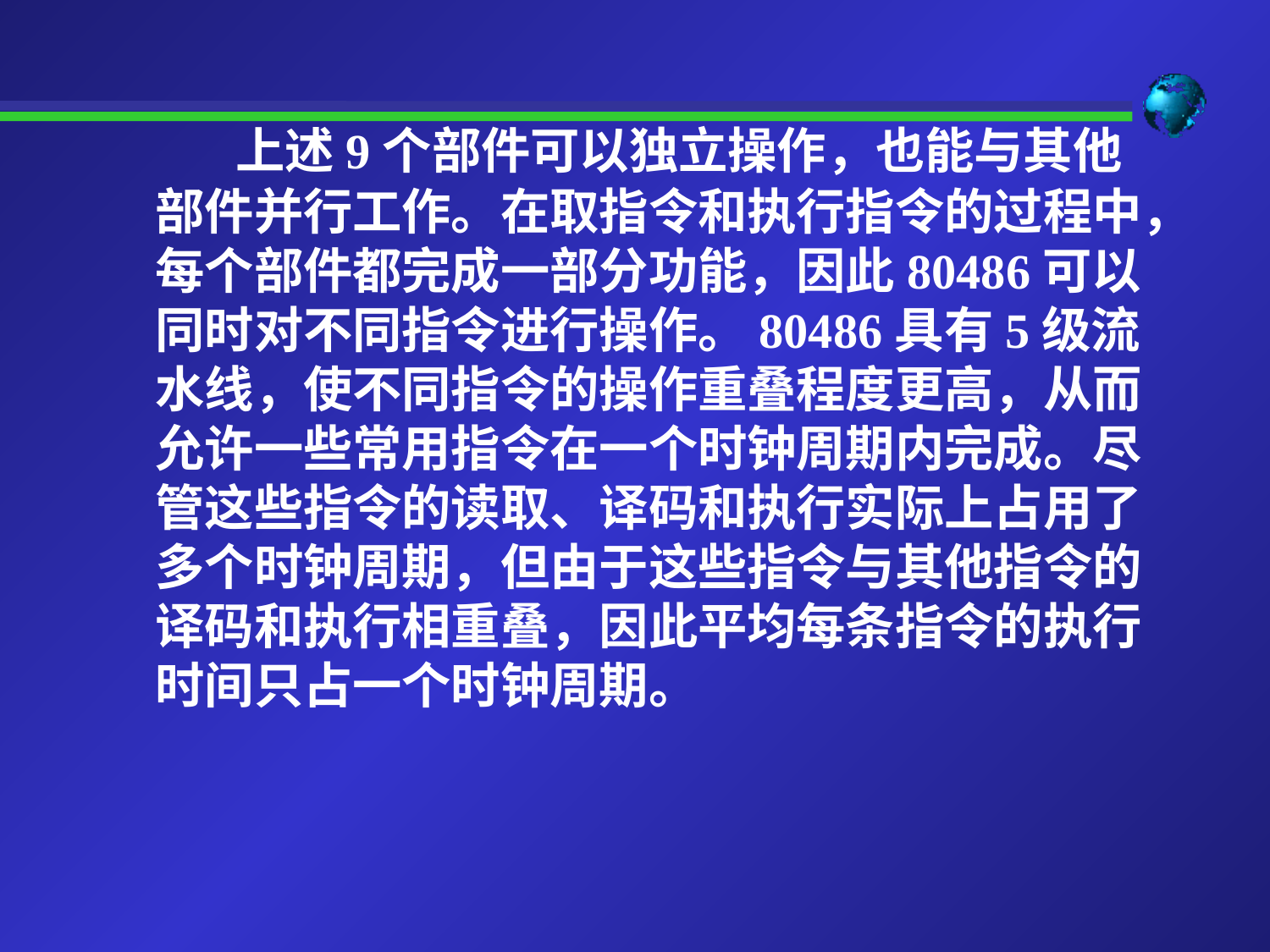

上述9个部件可以独立操作，也能与其他部件并行工作。在取指令和执行指令的过程中，每个部件都完成一部分功能，因此80486可以同时对不同指令进行操作。80486具有5级流水线，使不同指令的操作重叠程度更高，从而允许一些常用指令在一个时钟周期内完成。尽管这些指令的读取、译码和执行实际上占用了多个时钟周期，但由于这些指令与其他指令的译码和执行相重叠，因此平均每条指令的执行时间只占一个时钟周期。
29